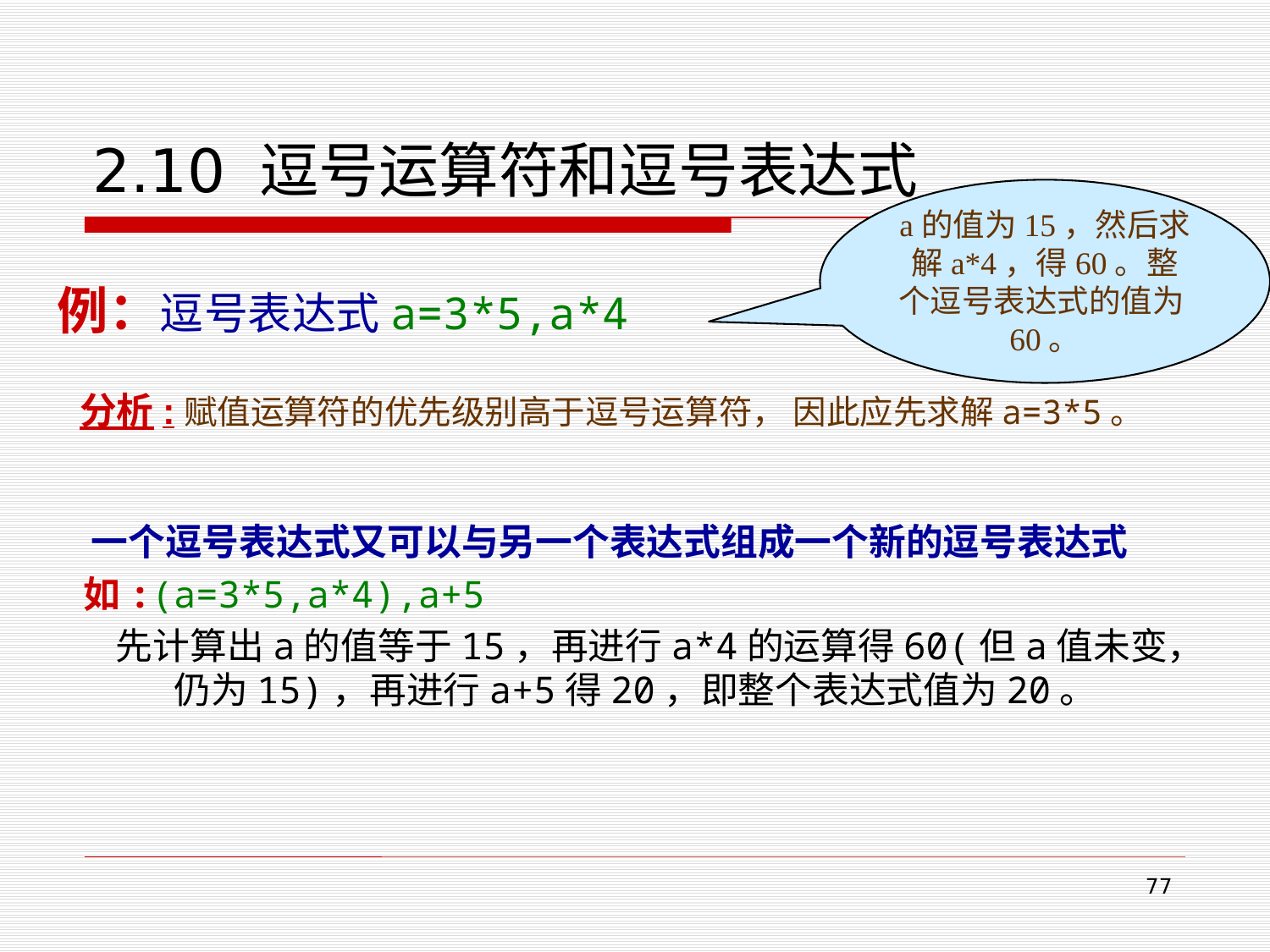

# 2.10 逗号运算符和逗号表达式
a的值为15，然后求解a*4，得60。整个逗号表达式的值为60。
例：逗号表达式a=3*5,a*4

分析:赋值运算符的优先级别高于逗号运算符， 因此应先求解a=3*5。
   一个逗号表达式又可以与另一个表达式组成一个新的逗号表达式
  如:(a=3*5,a*4),a+5
      先计算出a的值等于15，再进行a*4的运算得60(但a值未变，仍为15)，再进行a+5得20，即整个表达式值为20。
77